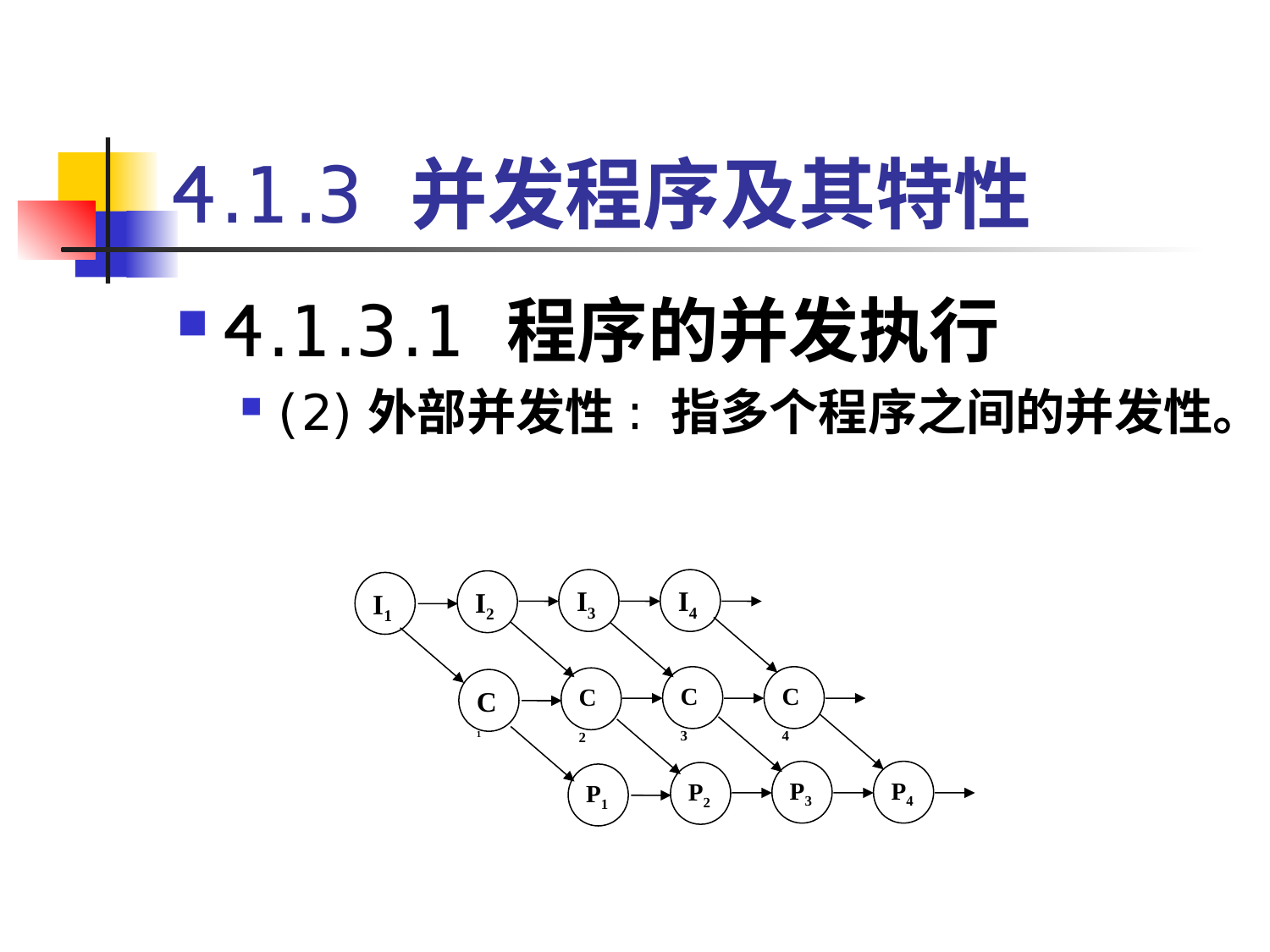

# 4.1.3 并发程序及其特性
4.1.3.1 程序的并发执行
(2)外部并发性: 指多个程序之间的并发性。
I3
I4
I2
I1

C3
C4
C2
C1

P3
P4
P2
P1